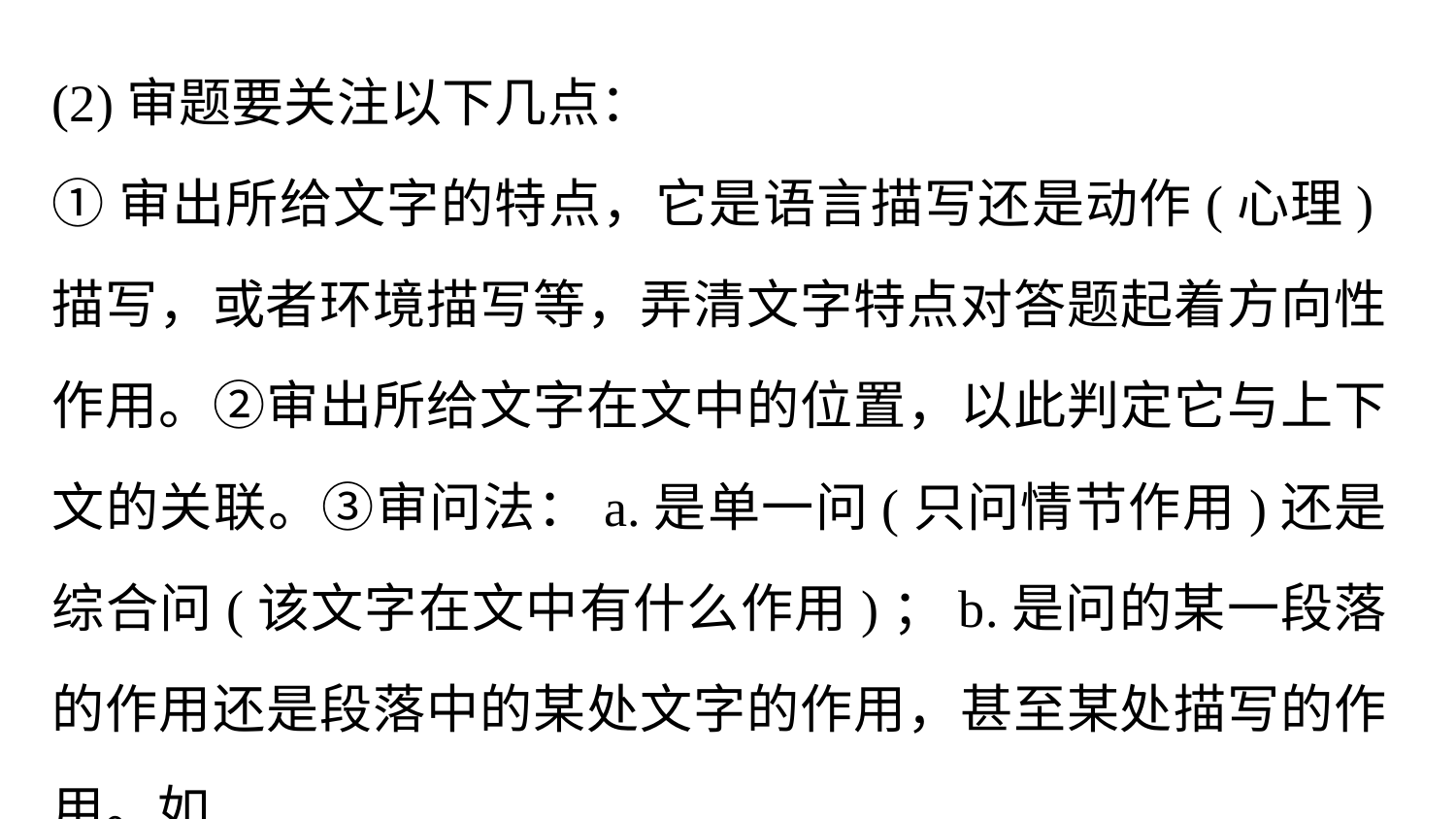

(2)审题要关注以下几点：
①审出所给文字的特点，它是语言描写还是动作(心理)描写，或者环境描写等，弄清文字特点对答题起着方向性作用。②审出所给文字在文中的位置，以此判定它与上下文的关联。③审问法：a.是单一问(只问情节作用)还是综合问(该文字在文中有什么作用)；b.是问的某一段落的作用还是段落中的某处文字的作用，甚至某处描写的作用。如